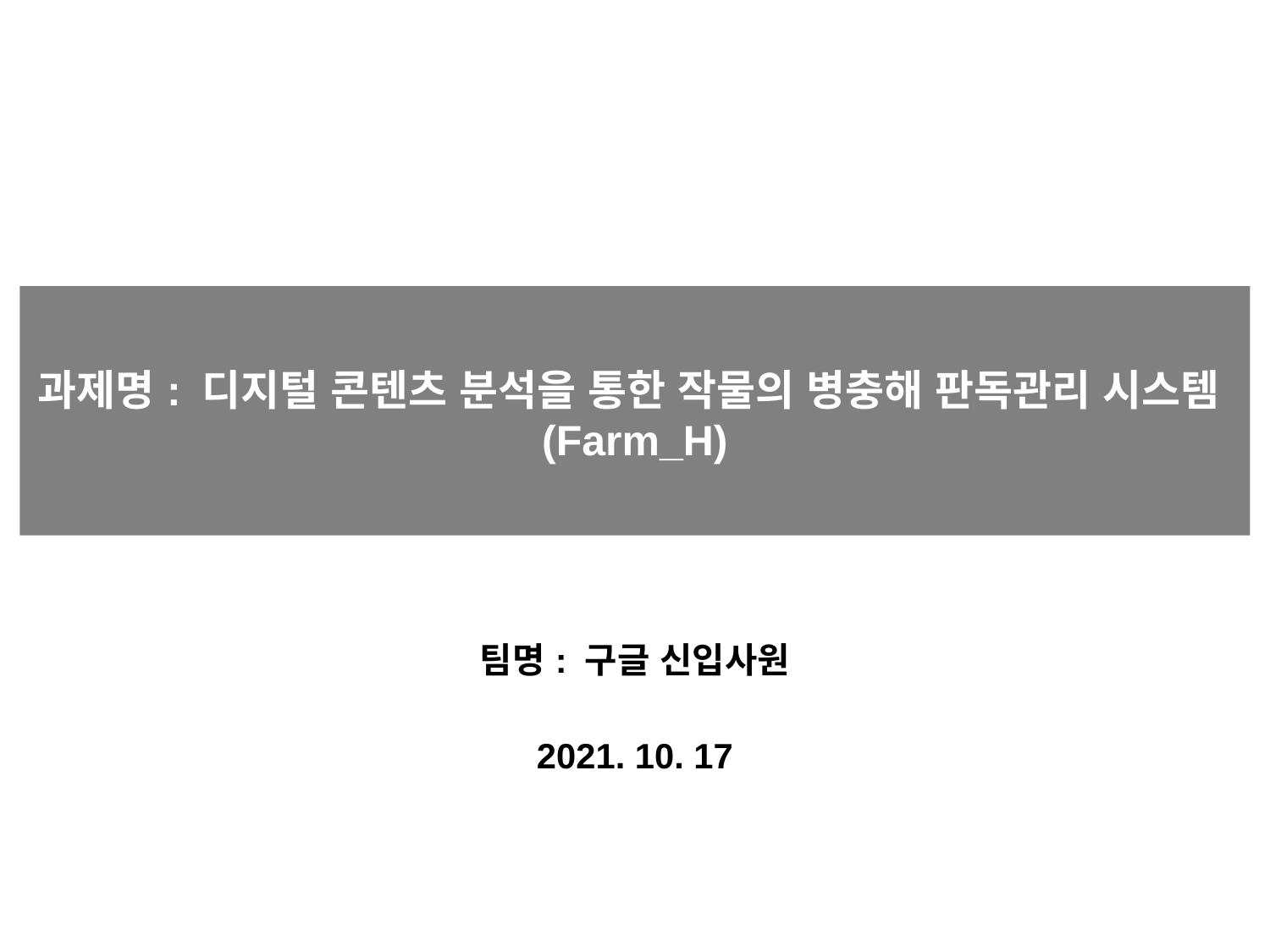

# 과제명: 디지털 콘텐츠 분석을 통한 작물의 병충해 판독관리 시스템(Farm_H)
팀명: 구글 신입사원

2021. 10. 17